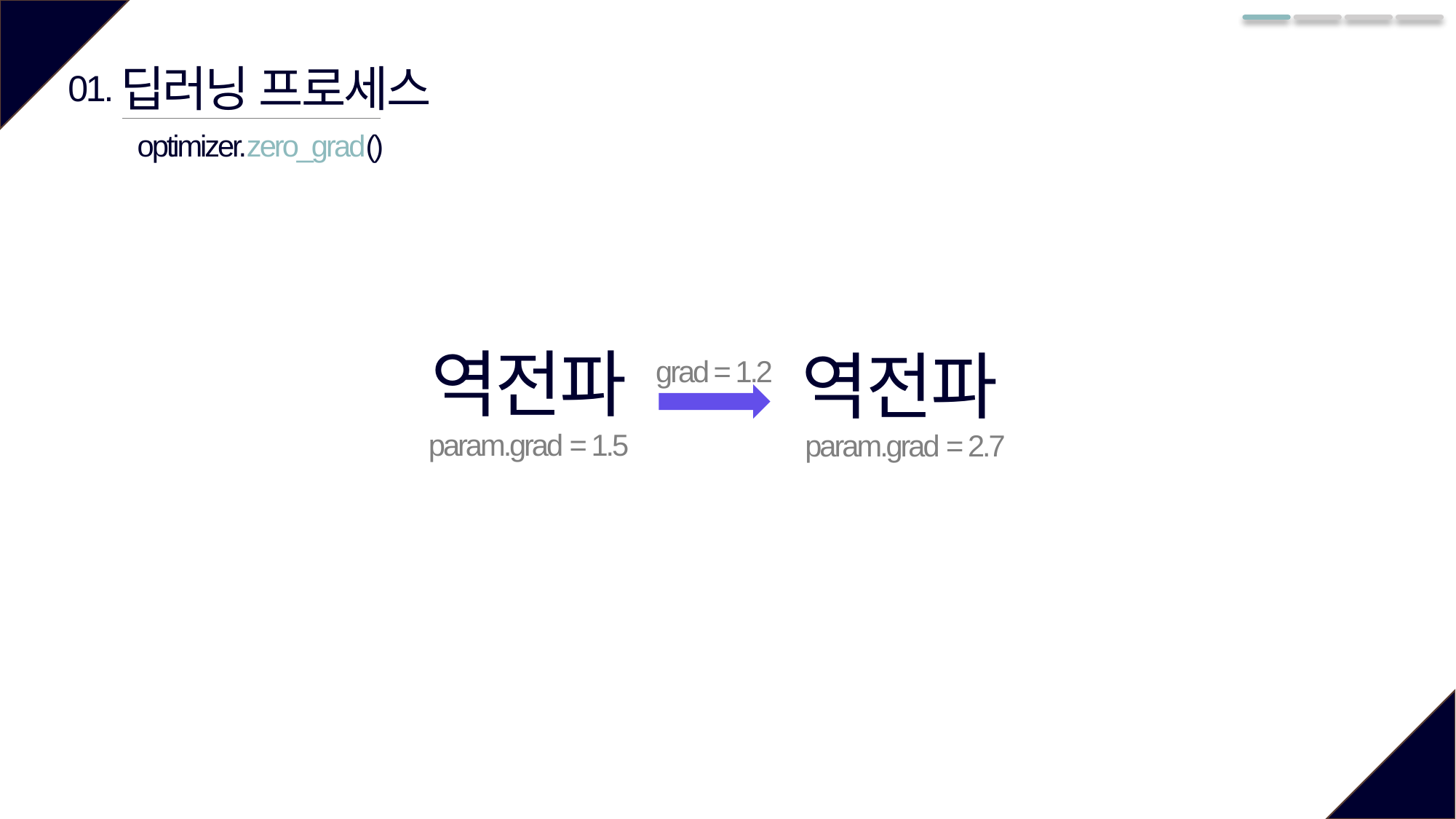

딥러닝 프로세스
01.
optimizer.zero_grad()
역전파
역전파

grad = 1.2
param.grad = 1.5
param.grad = 2.7